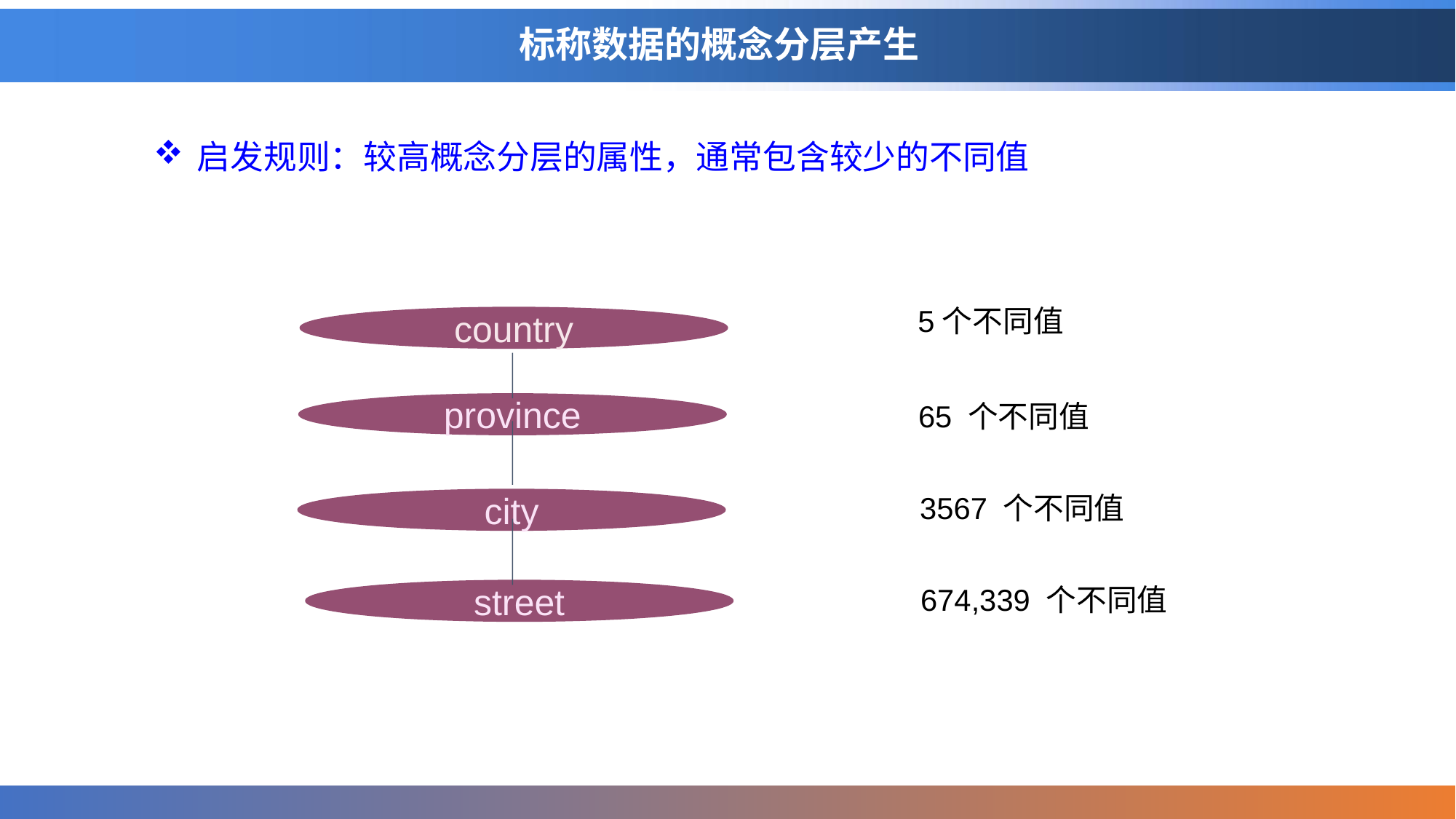

# 标称数据的概念分层产生
启发规则：较高概念分层的属性，通常包含较少的不同值
5个不同值
country

65 个不同值
province

3567 个不同值
city

674,339 个不同值
street